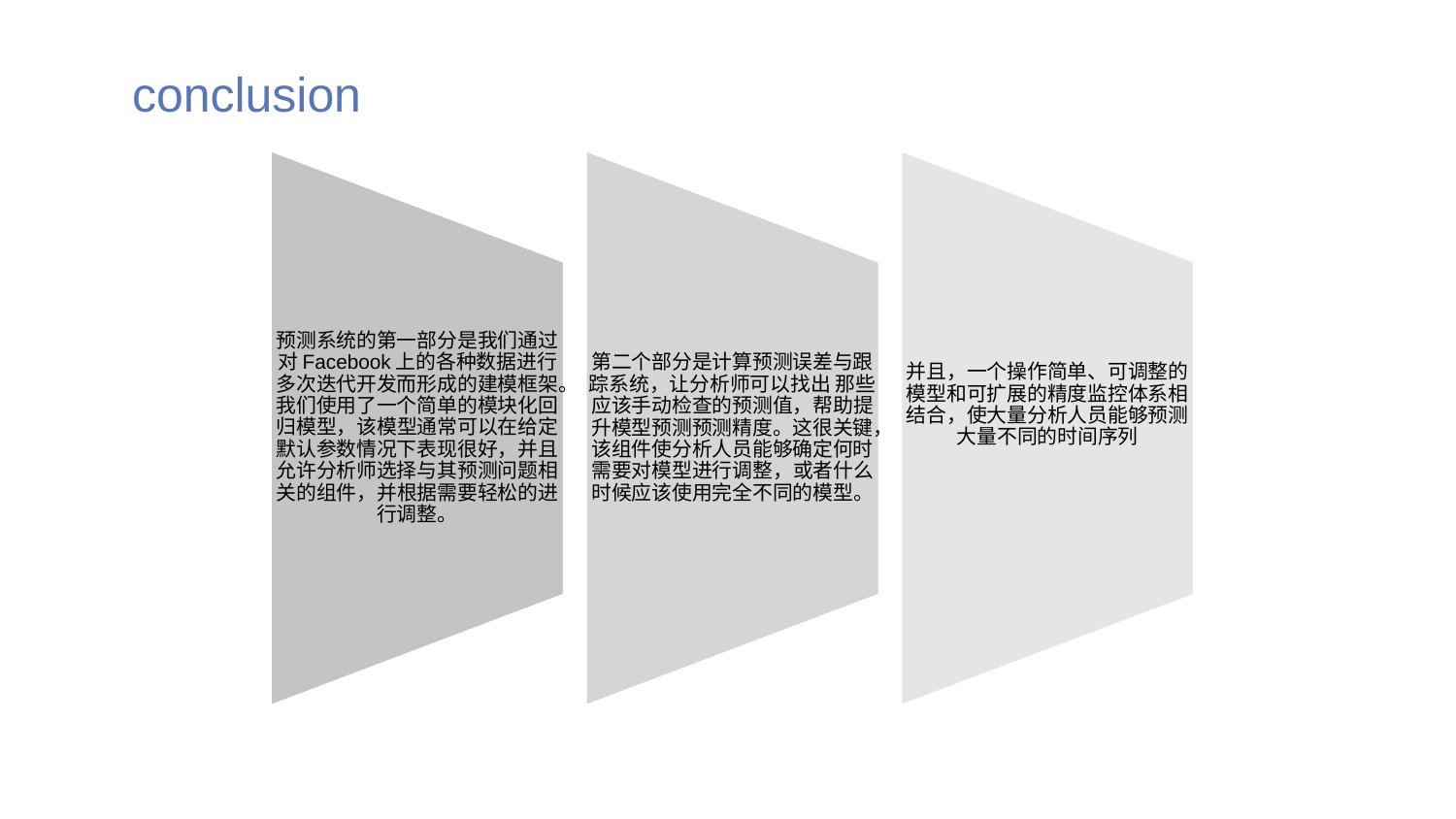

conclusion
预测系统的第一部分是我们通过对Facebook上的各种数据进行多次迭代开发而形成的建模框架。我们使用了一个简单的模块化回归模型，该模型通常可以在给定默认参数情况下表现很好，并且允许分析师选择与其预测问题相关的组件，并根据需要轻松的进行调整。
第二个部分是计算预测误差与跟踪系统，让分析师可以找出 那些应该手动检查的预测值，帮助提升模型预测预测精度。这很关键，该组件使分析人员能够确定何时需要对模型进行调整，或者什么时候应该使用完全不同的模型。
并且，一个操作简单、可调整的模型和可扩展的精度监控体系相结合，使大量分析人员能够预测大量不同的时间序列